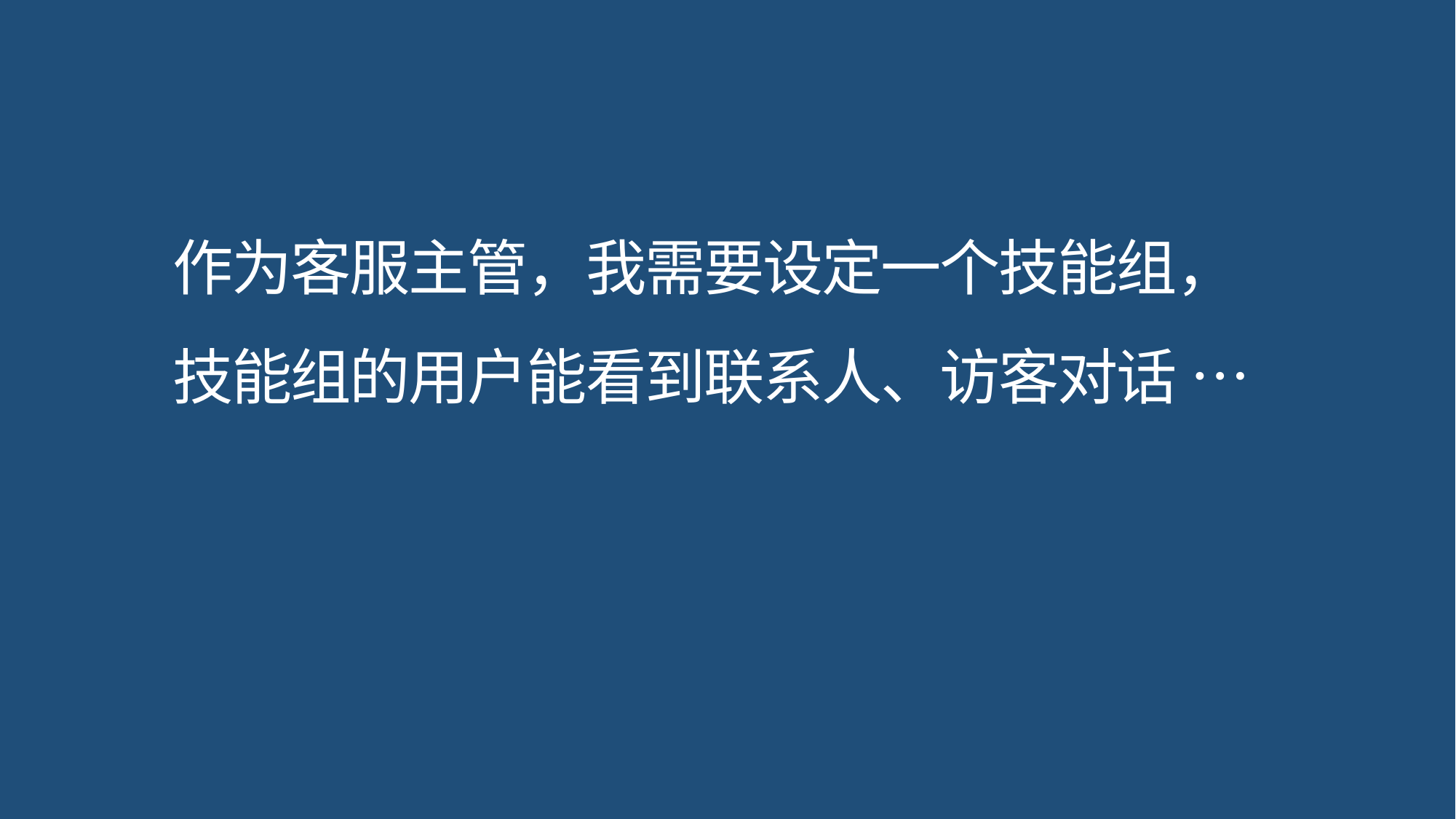

作为客服主管，我需要设定一个技能组，
技能组的用户能看到联系人、访客对话 …